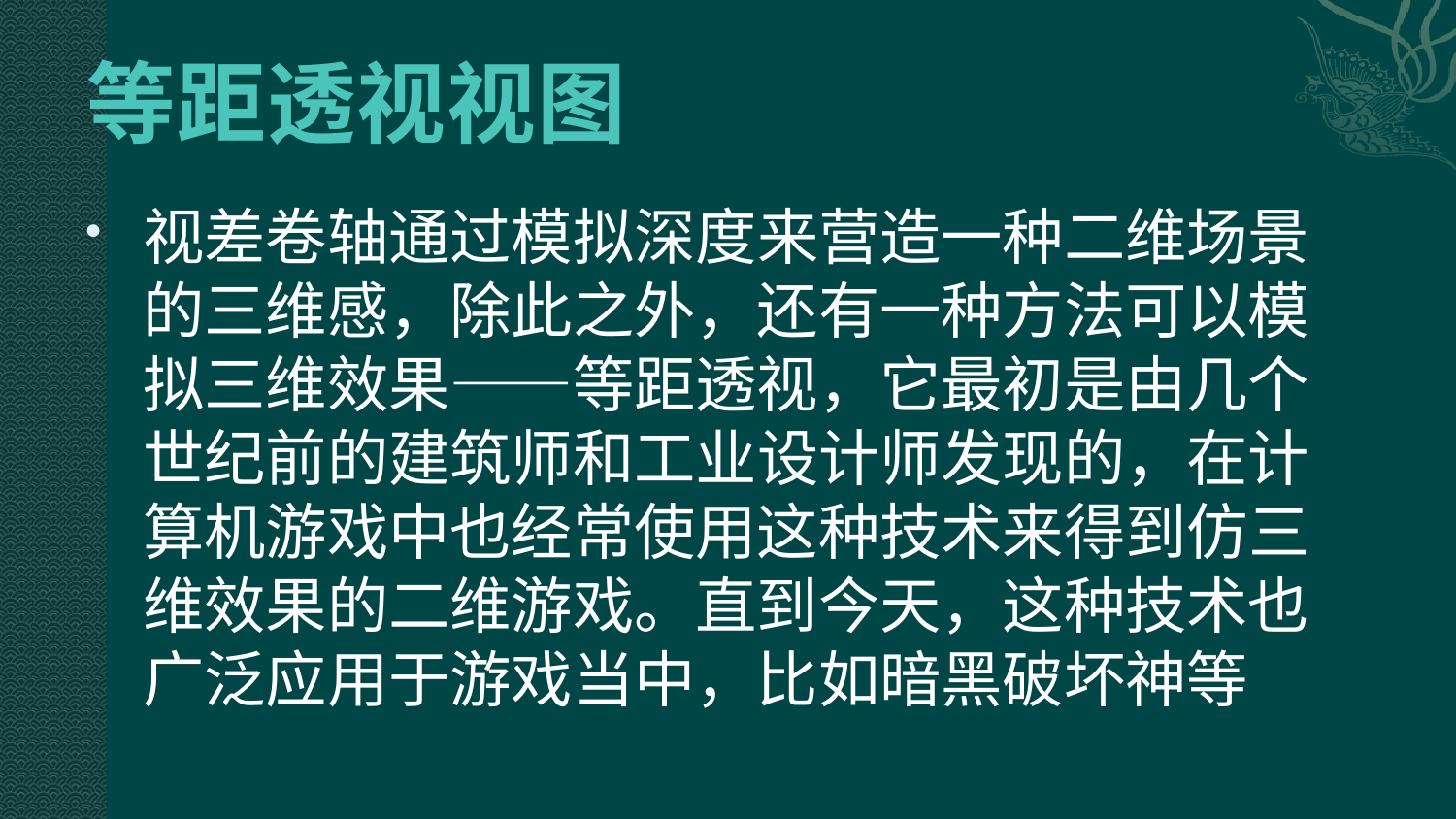

# 等距透视视图
视差卷轴通过模拟深度来营造一种二维场景的三维感，除此之外，还有一种方法可以模拟三维效果——等距透视，它最初是由几个世纪前的建筑师和工业设计师发现的，在计算机游戏中也经常使用这种技术来得到仿三维效果的二维游戏。直到今天，这种技术也广泛应用于游戏当中，比如暗黑破坏神等